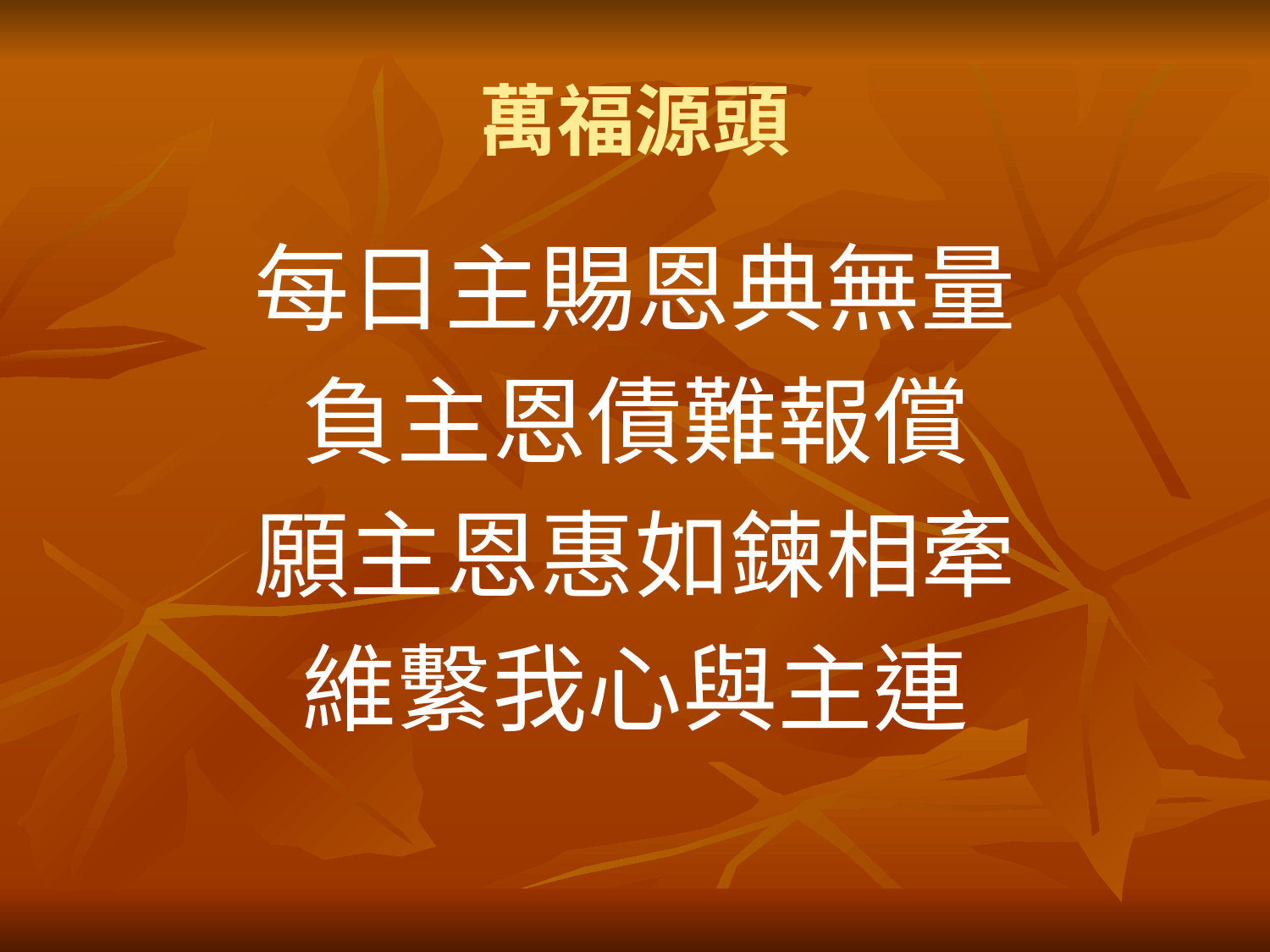

# 萬福源頭
每日主賜恩典無量
負主恩債難報償
願主恩惠如鍊相牽
維繫我心與主連